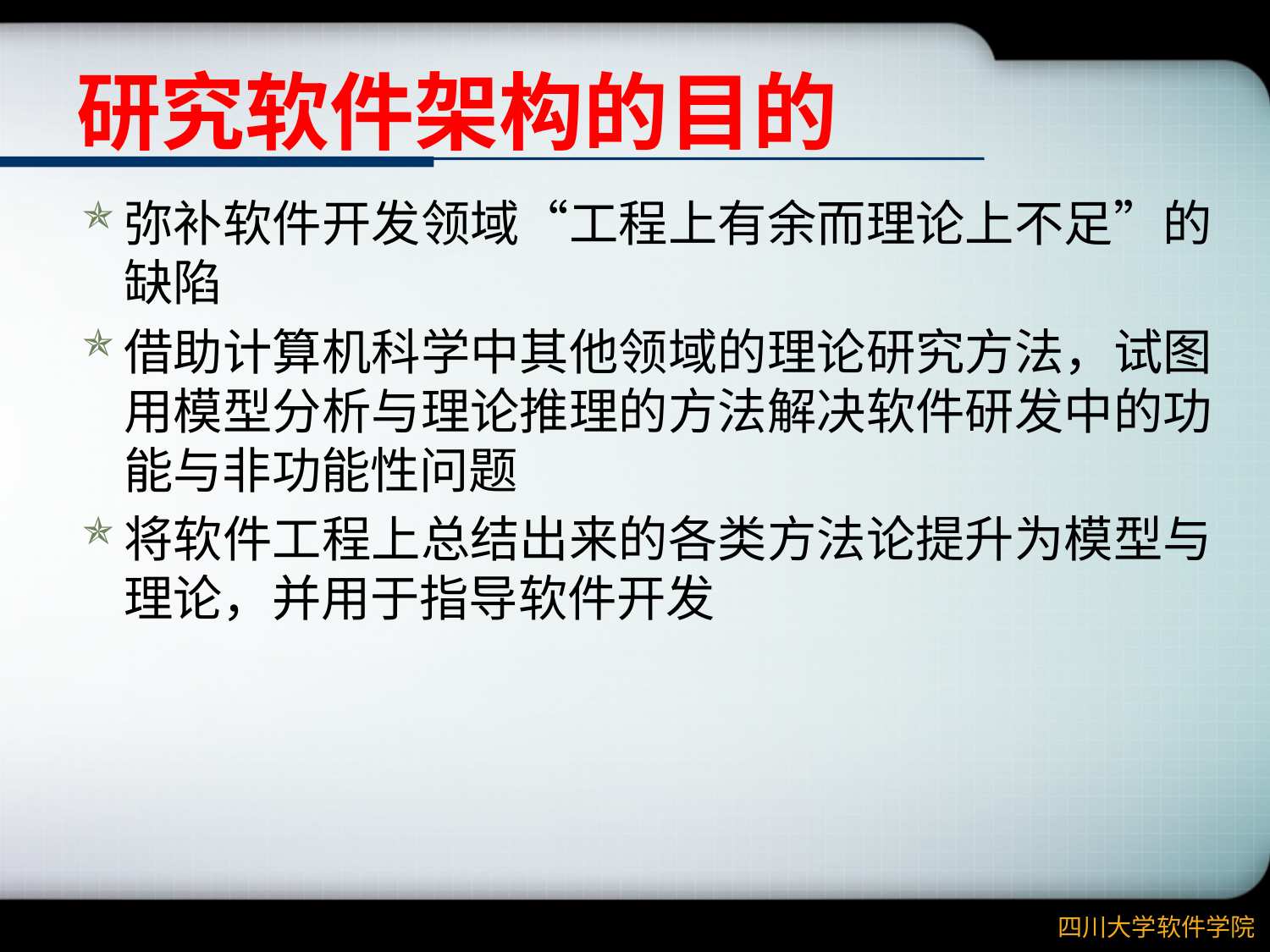

# 研究软件架构的目的
弥补软件开发领域“工程上有余而理论上不足”的缺陷
借助计算机科学中其他领域的理论研究方法，试图用模型分析与理论推理的方法解决软件研发中的功能与非功能性问题
将软件工程上总结出来的各类方法论提升为模型与理论，并用于指导软件开发